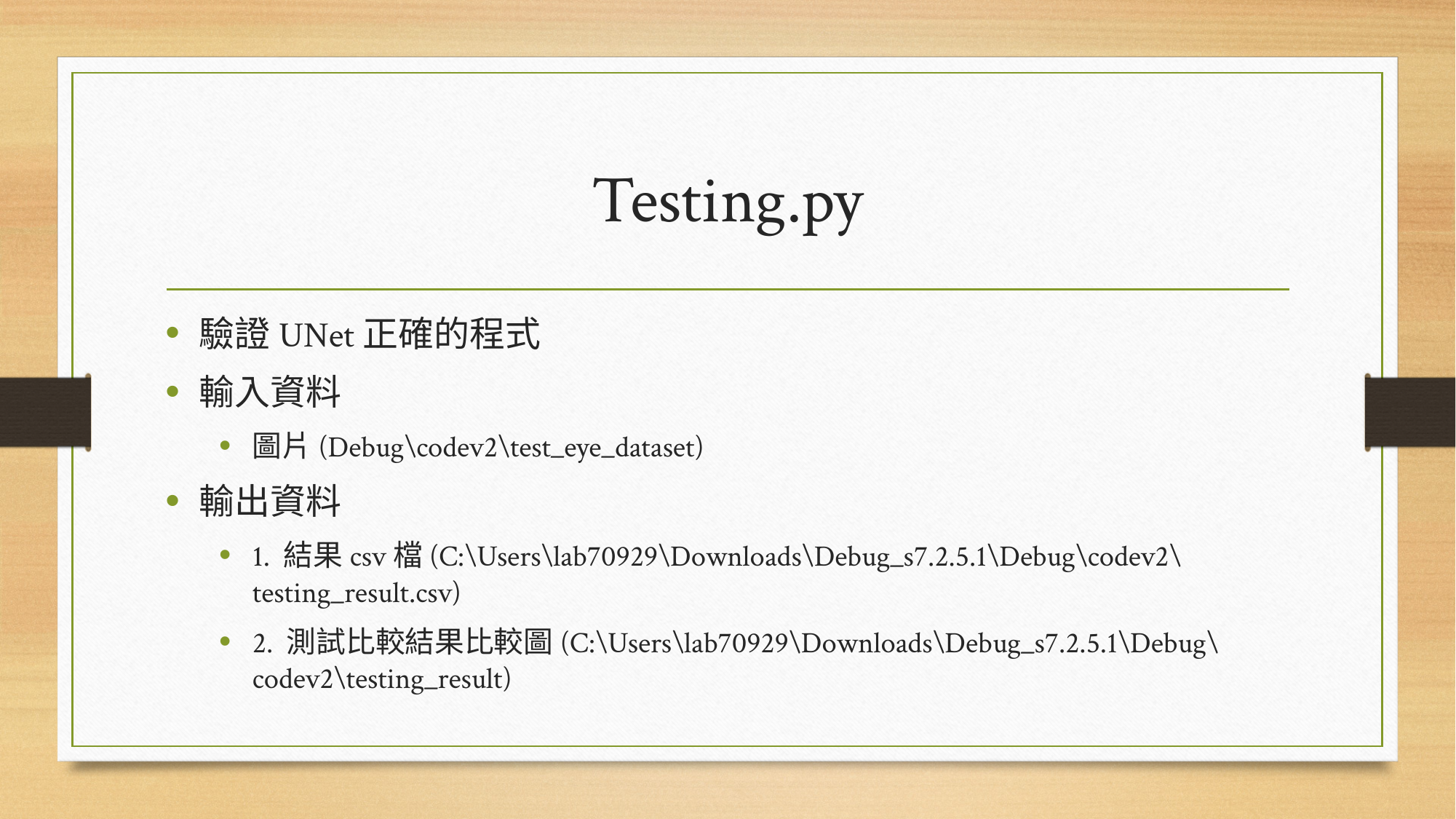

# Testing.py
驗證UNet正確的程式
輸入資料
圖片(Debug\codev2\test_eye_dataset)
輸出資料
1. 結果csv檔(C:\Users\lab70929\Downloads\Debug_s7.2.5.1\Debug\codev2\testing_result.csv)
2. 測試比較結果比較圖(C:\Users\lab70929\Downloads\Debug_s7.2.5.1\Debug\codev2\testing_result)